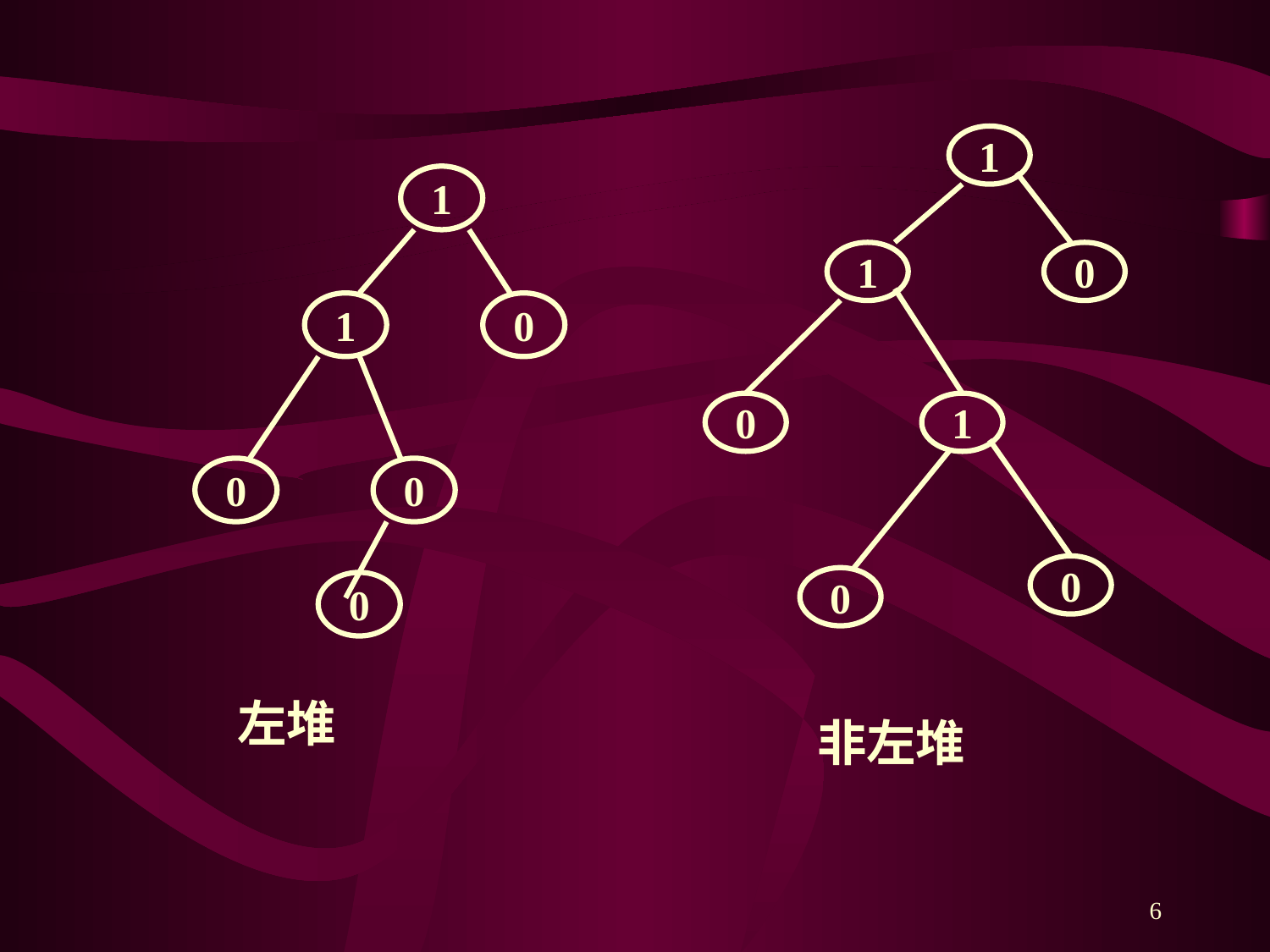

1

1
0

0
1

0
0
1

1
0

0
0

0
左堆
非左堆
6